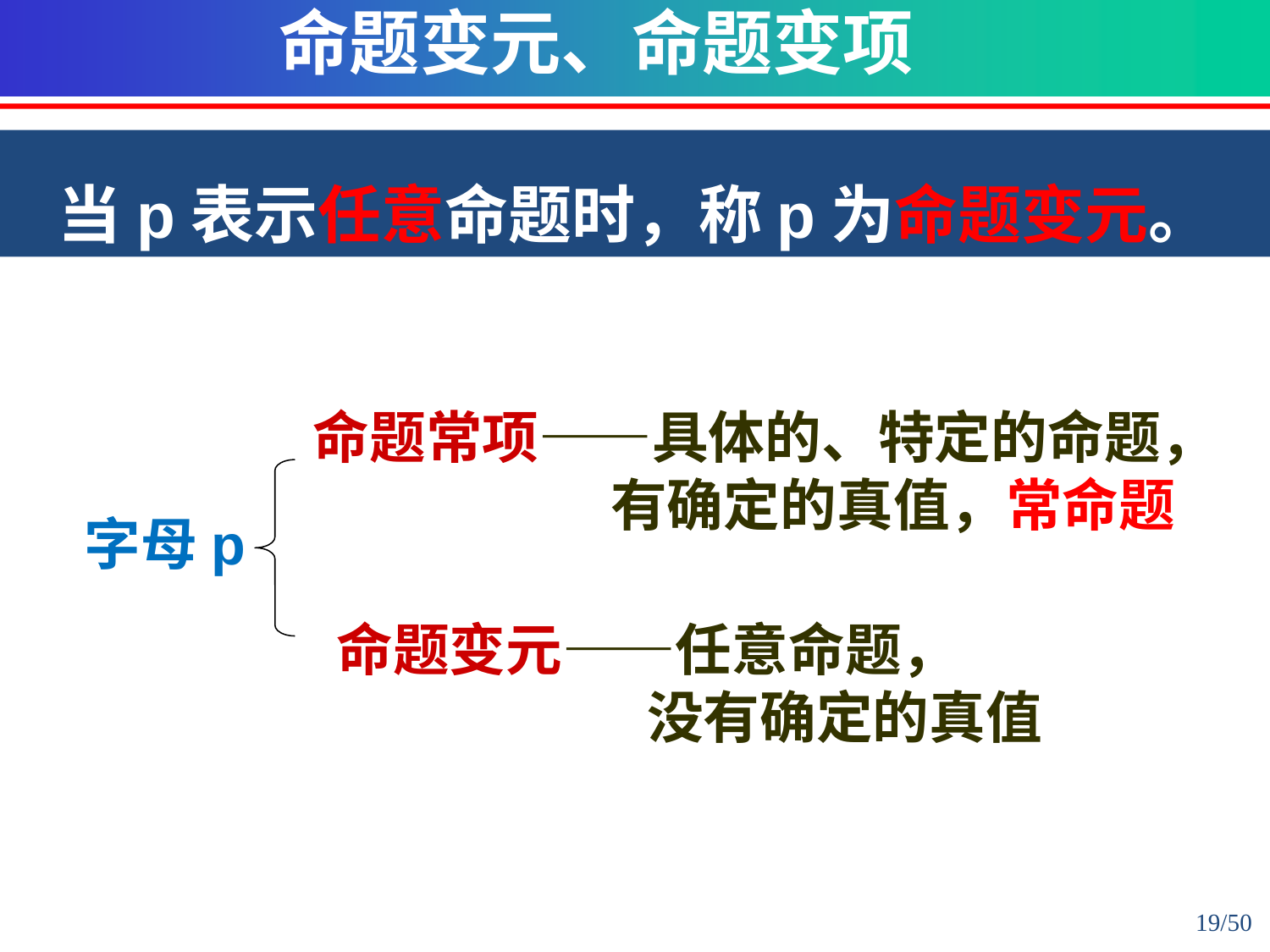

命题变元、命题变项
当p表示任意命题时，称p为命题变元。
命题常项——具体的、特定的命题，
                      有确定的真值，常命题

字母p
命题变元——任意命题，
                       没有确定的真值
19/50